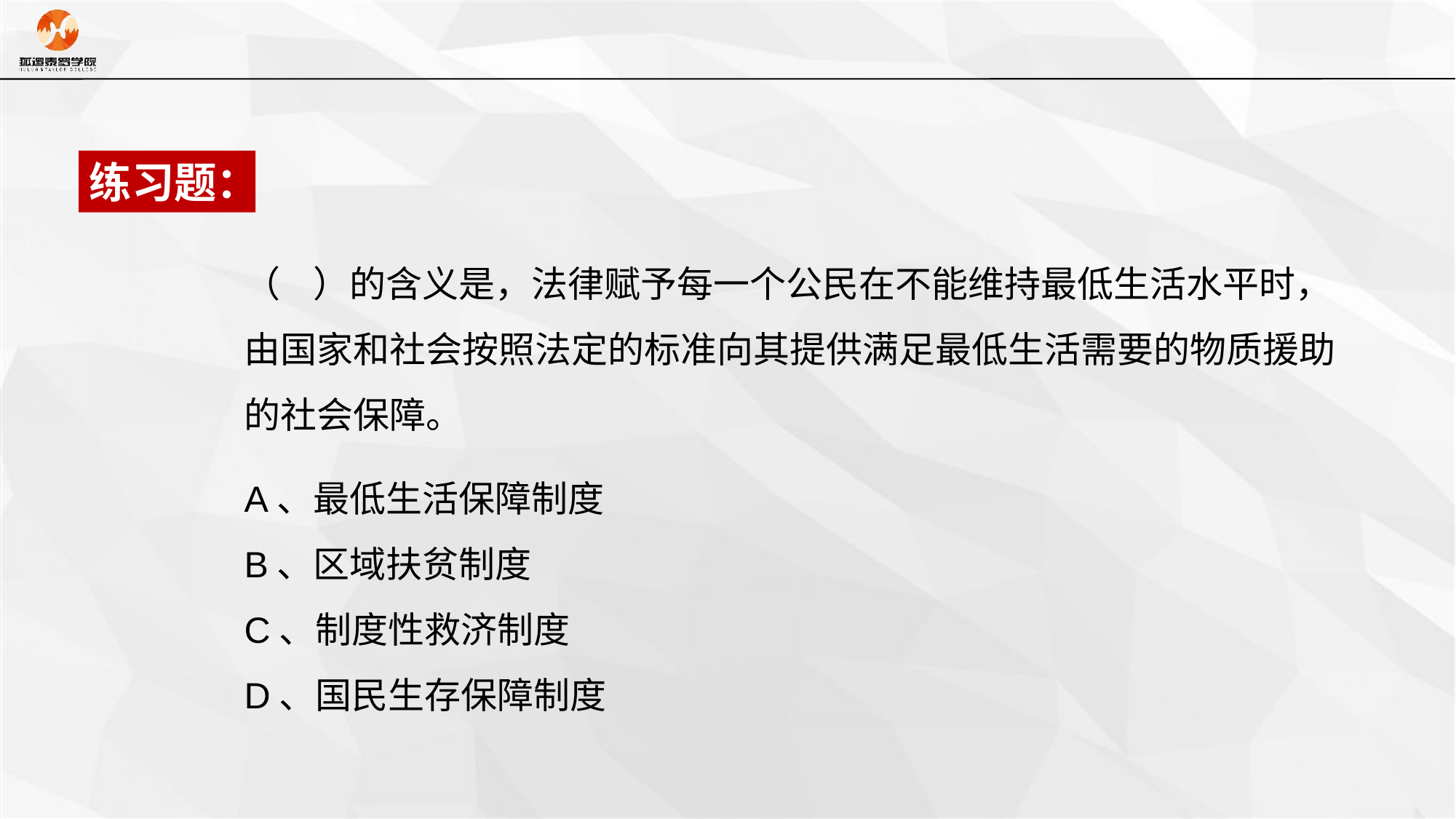

练习题：
（    ）的含义是，法律赋予每一个公民在不能维持最低生活水平时，由国家和社会按照法定的标准向其提供满足最低生活需要的物质援助的社会保障。
A、最低生活保障制度
B、区域扶贫制度
C、制度性救济制度
D、国民生存保障制度